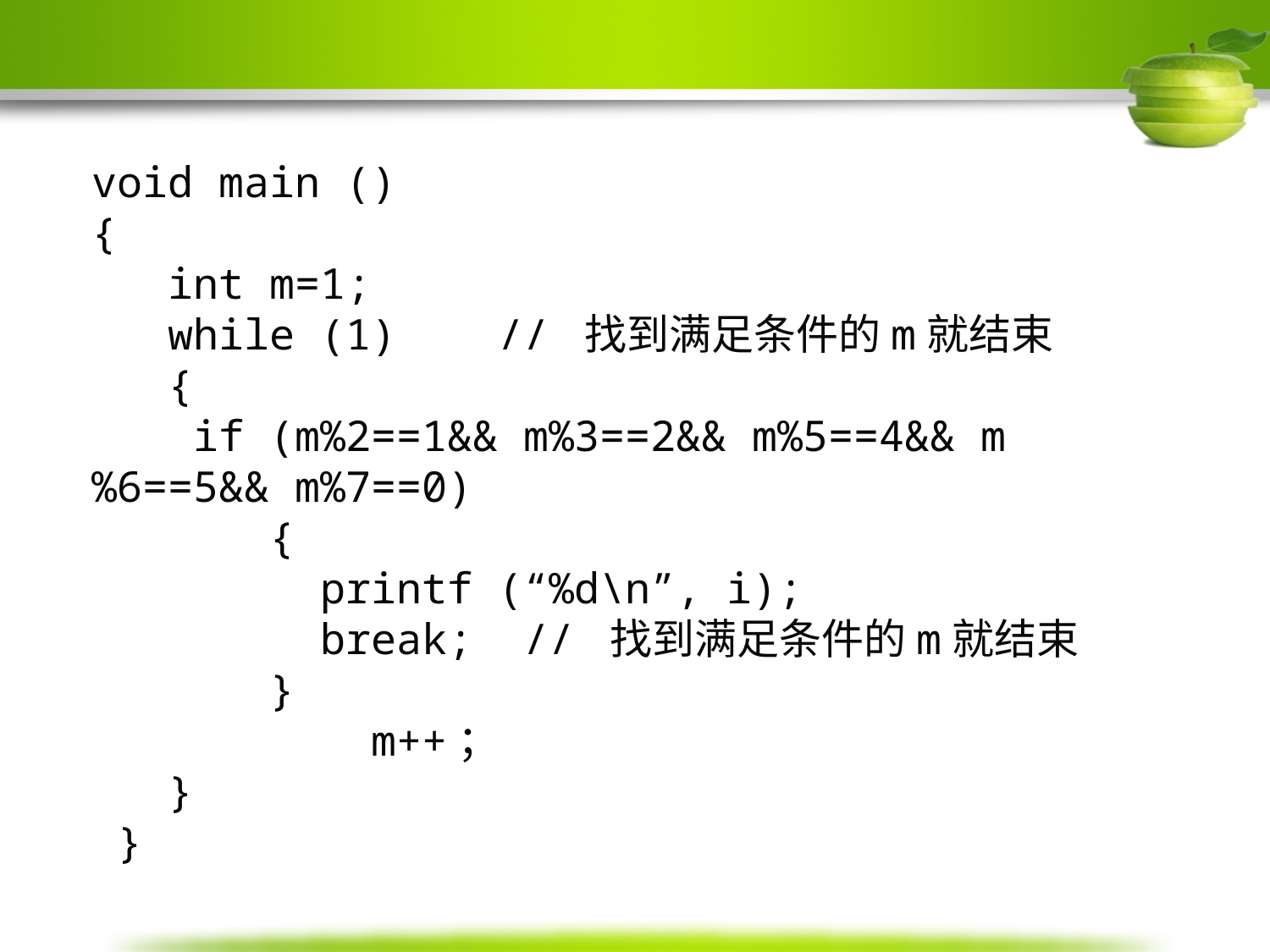

void main ()
{
   int m=1;
   while (1)    // 找到满足条件的m就结束
   {
    if (m%2==1&& m%3==2&& m%5==4&& m%6==5&& m%7==0)
       {
         printf (“%d\n”, i);
         break;  // 找到满足条件的m就结束
       }
           m++；
   }
 }